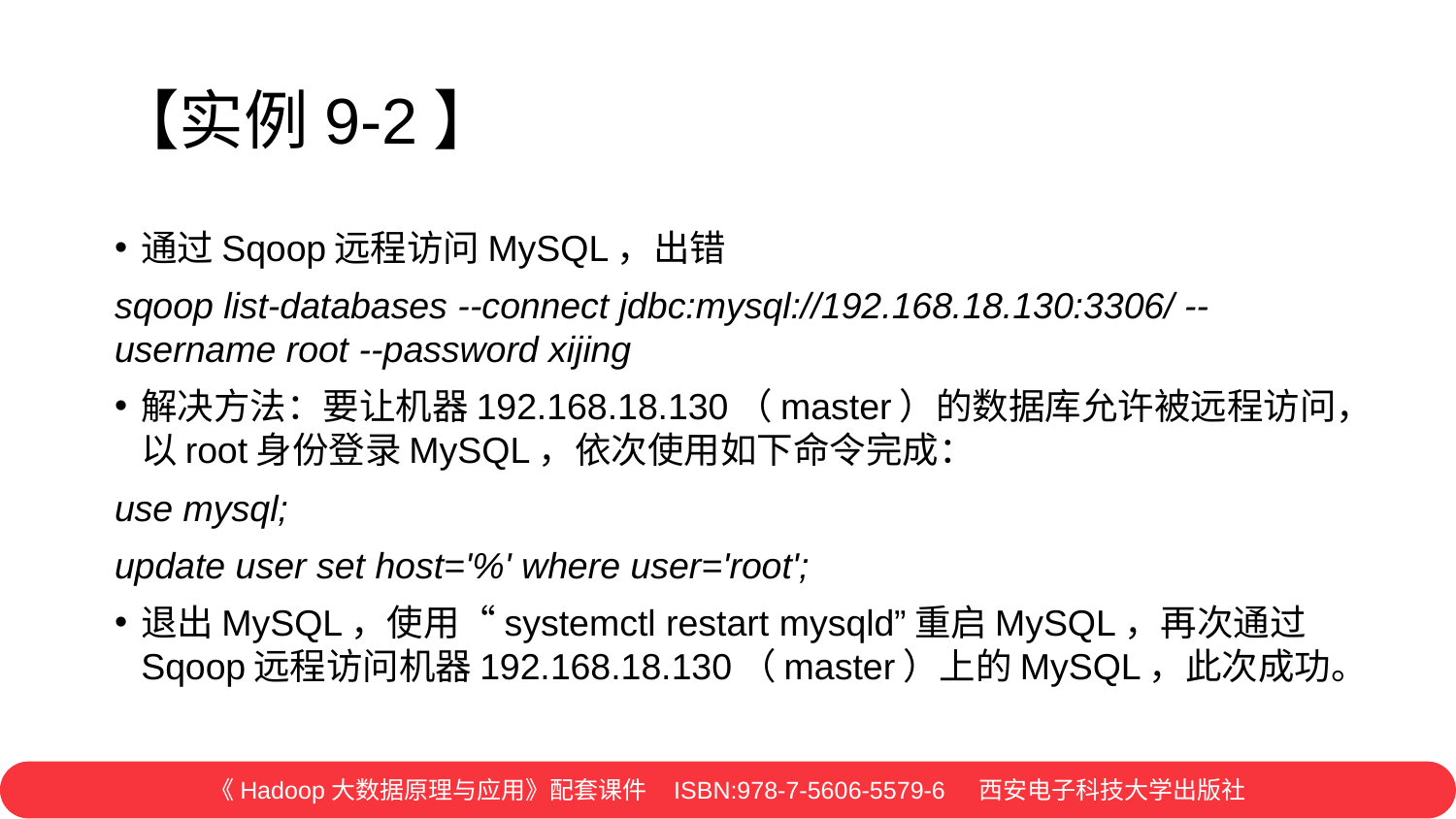

# 【实例9-2】
通过Sqoop远程访问MySQL，出错
sqoop list-databases --connect jdbc:mysql://192.168.18.130:3306/ --username root --password xijing
解决方法：要让机器192.168.18.130（master）的数据库允许被远程访问，以root身份登录MySQL，依次使用如下命令完成：
use mysql;
update user set host='%' where user='root';
退出MySQL，使用“systemctl restart mysqld”重启MySQL，再次通过Sqoop远程访问机器192.168.18.130（master）上的MySQL，此次成功。